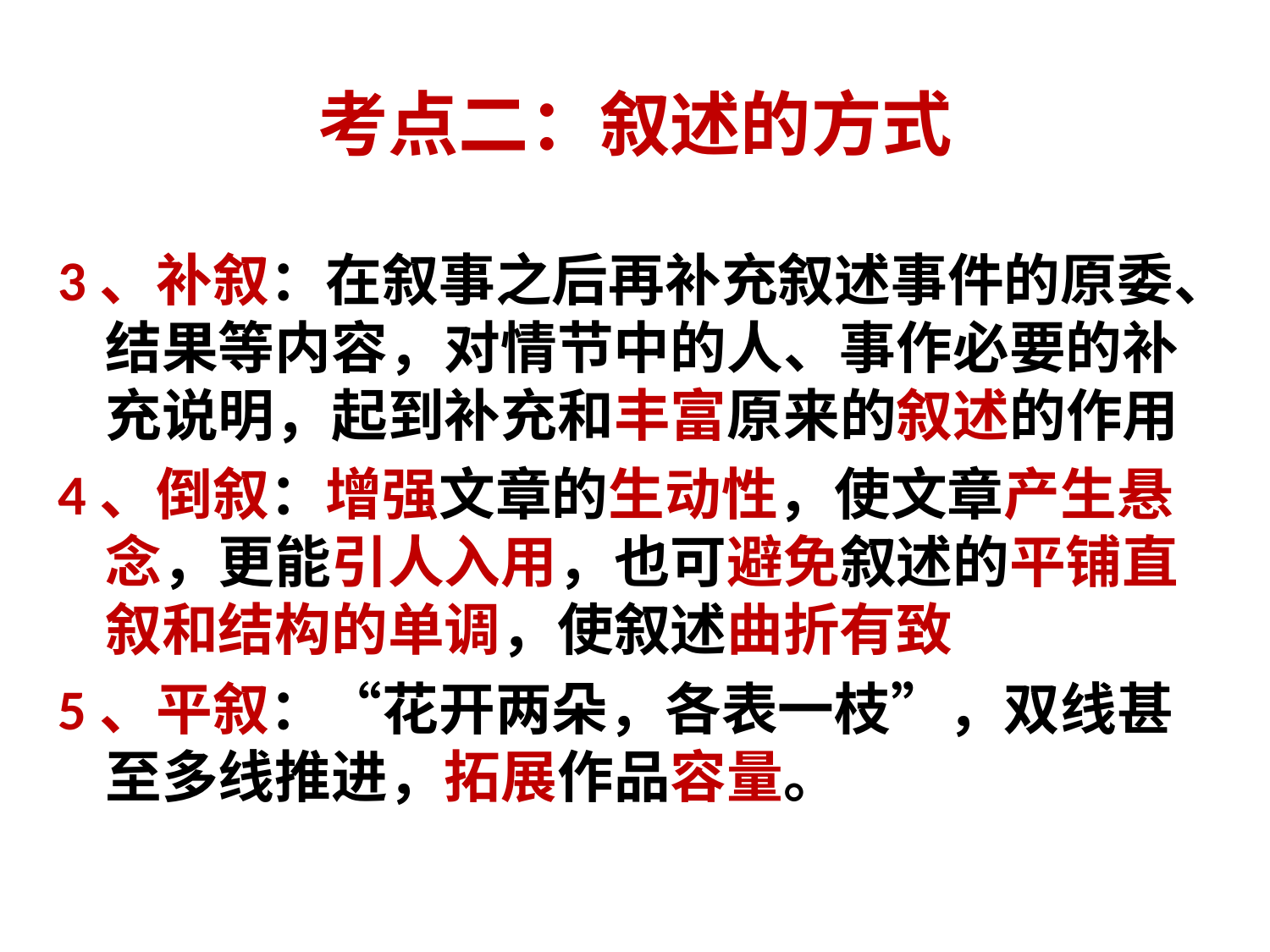

考点二：叙述的方式

3、补叙：在叙事之后再补充叙述事件的原委、结果等内容，对情节中的人、事作必要的补充说明，起到补充和丰富原来的叙述的作用
4、倒叙：增强文章的生动性，使文章产生悬念，更能引人入用，也可避免叙述的平铺直叙和结构的单调，使叙述曲折有致
5、平叙：“花开两朵，各表一枝”，双线甚至多线推进，拓展作品容量。